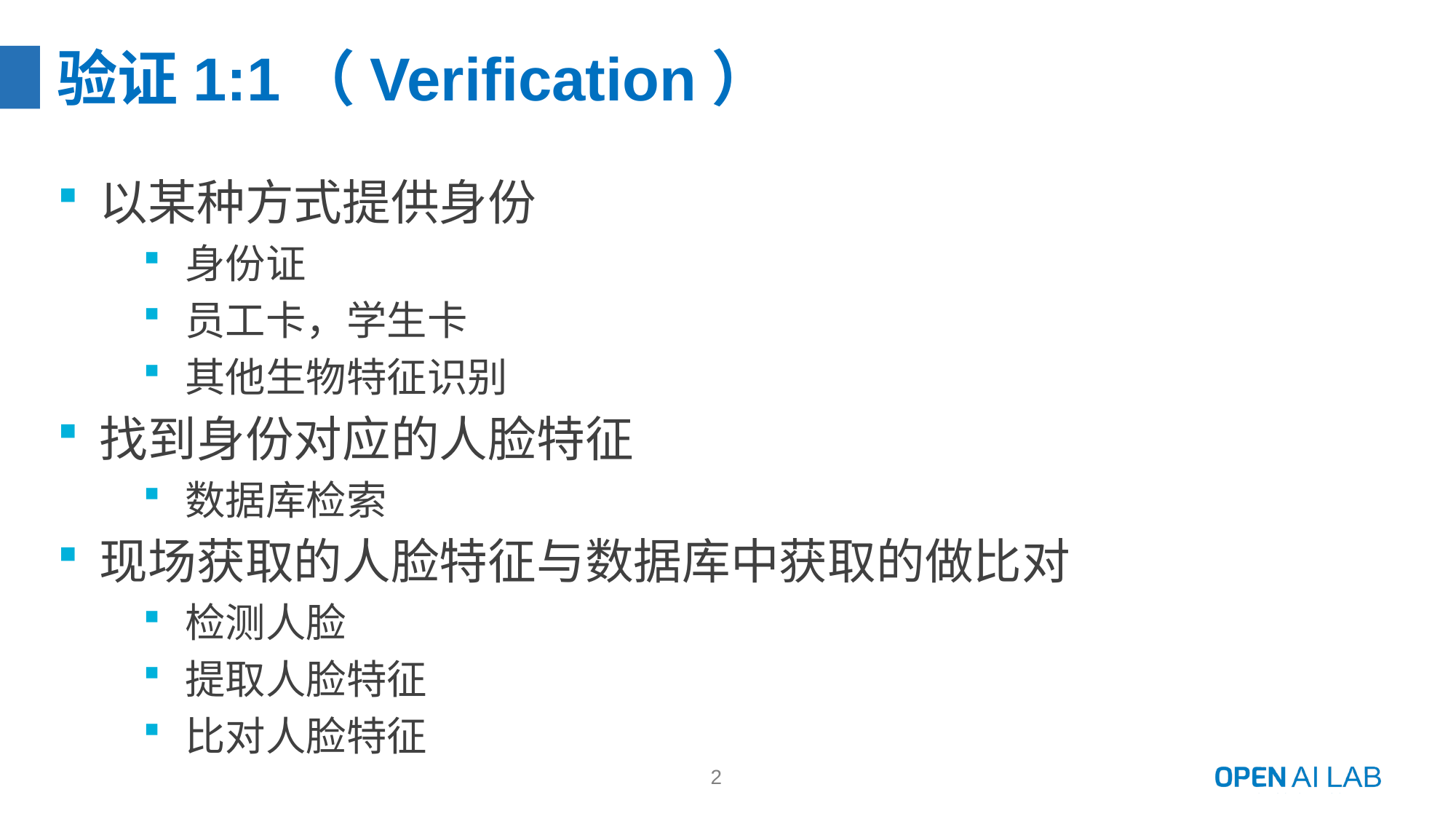

# 验证1:1（Verification）

以某种方式提供身份
身份证
员工卡，学生卡
其他生物特征识别
找到身份对应的人脸特征
数据库检索
现场获取的人脸特征与数据库中获取的做比对
检测人脸
提取人脸特征
比对人脸特征